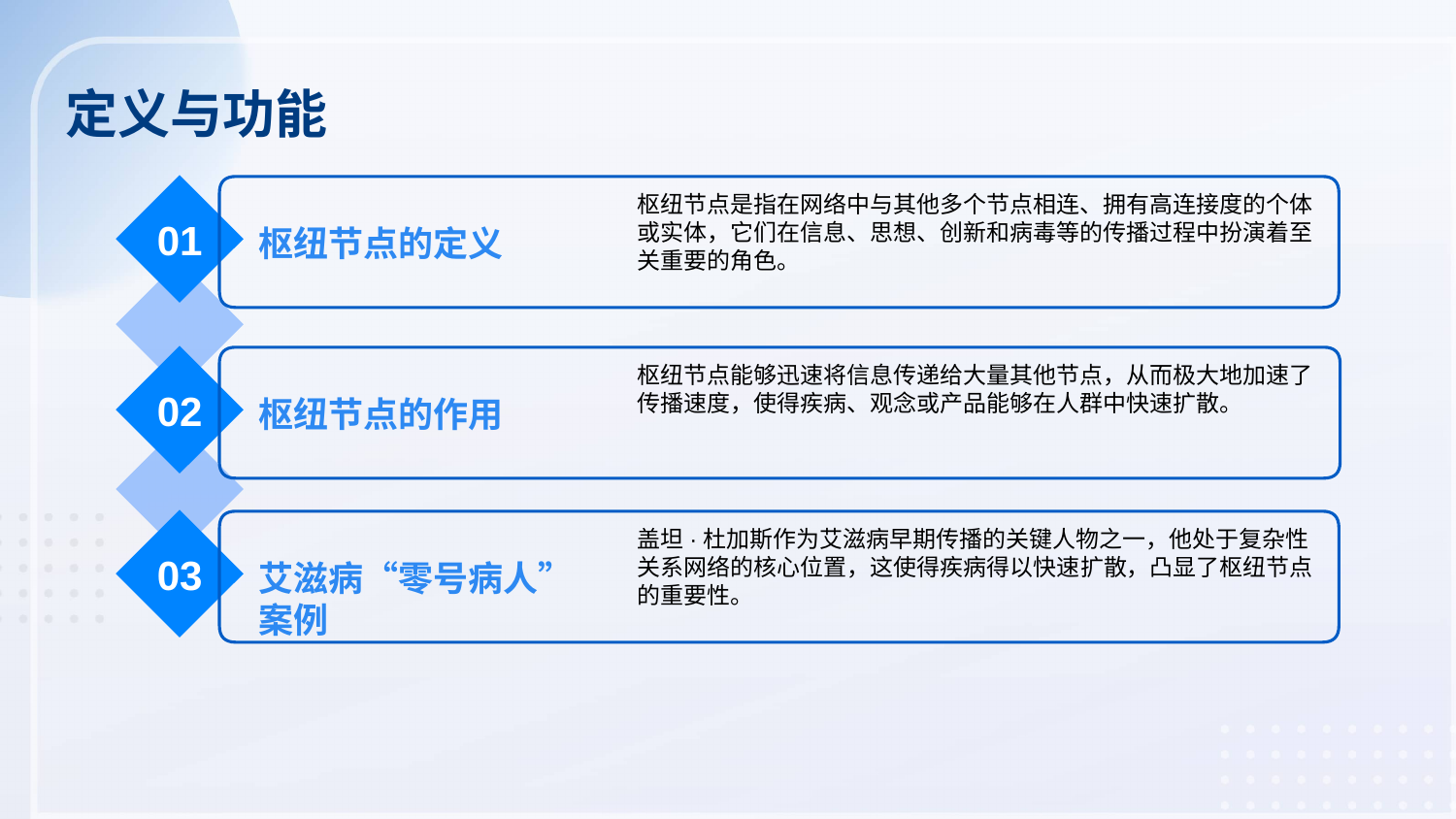

定义与功能
枢纽节点是指在网络中与其他多个节点相连、拥有高连接度的个体或实体，它们在信息、思想、创新和病毒等的传播过程中扮演着至关重要的角色。

01

枢纽节点的定义

枢纽节点能够迅速将信息传递给大量其他节点，从而极大地加速了传播速度，使得疾病、观念或产品能够在人群中快速扩散。

02

枢纽节点的作用

盖坦·杜加斯作为艾滋病早期传播的关键人物之一，他处于复杂性关系网络的核心位置，这使得疾病得以快速扩散，凸显了枢纽节点的重要性。

03

艾滋病“零号病人”案例